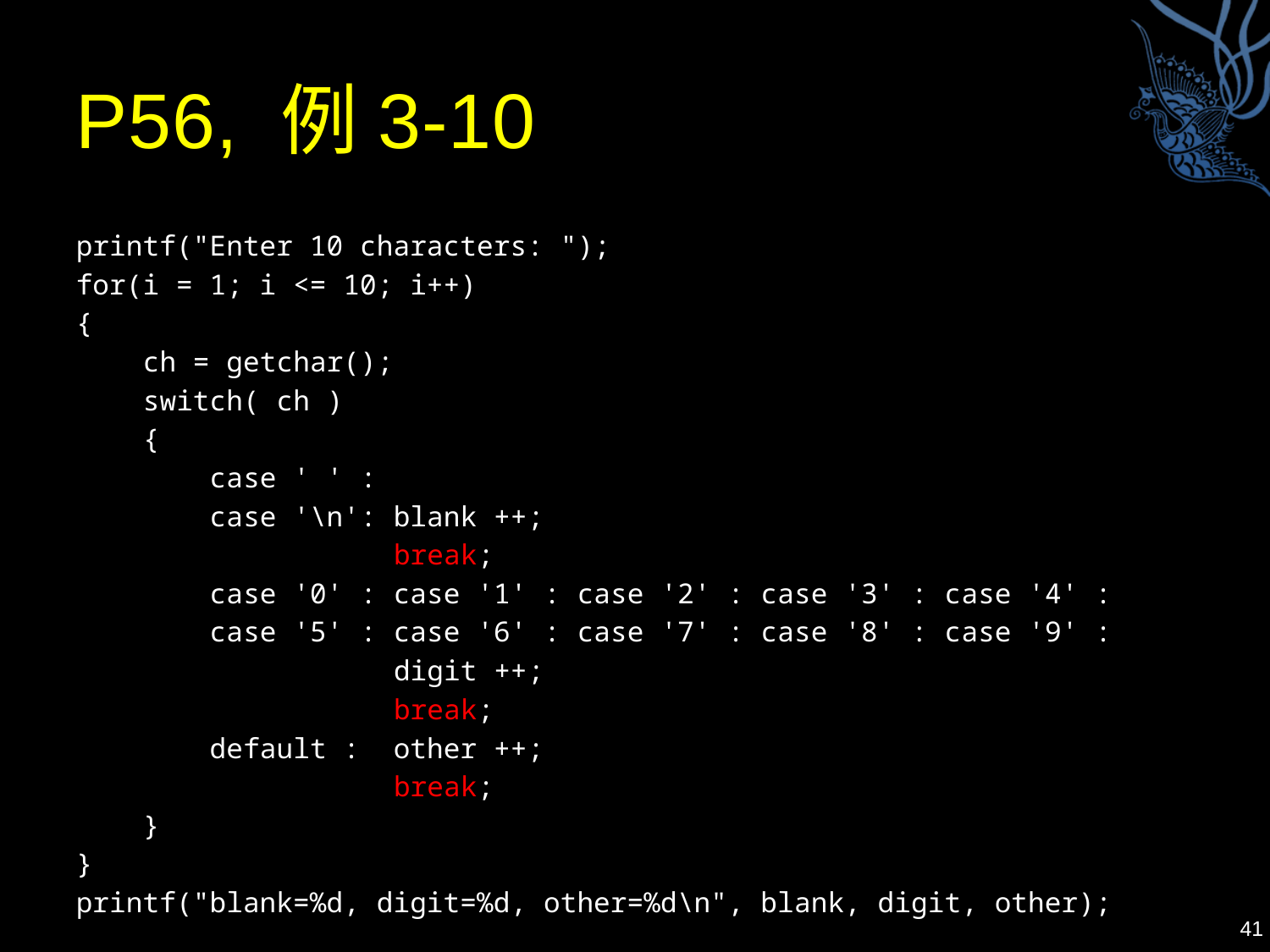

# P56, 例3-10
printf("Enter 10 characters: ");
for(i = 1; i <= 10; i++)
{
    ch = getchar();
    switch( ch )
    {
        case ' ' :
        case '\n': blank ++;
                   break;
        case '0' : case '1' : case '2' : case '3' : case '4' :
        case '5' : case '6' : case '7' : case '8' : case '9' :
                   digit ++;
                   break;
        default :  other ++;
                   break;
    }
}
printf("blank=%d, digit=%d, other=%d\n", blank, digit, other);
41